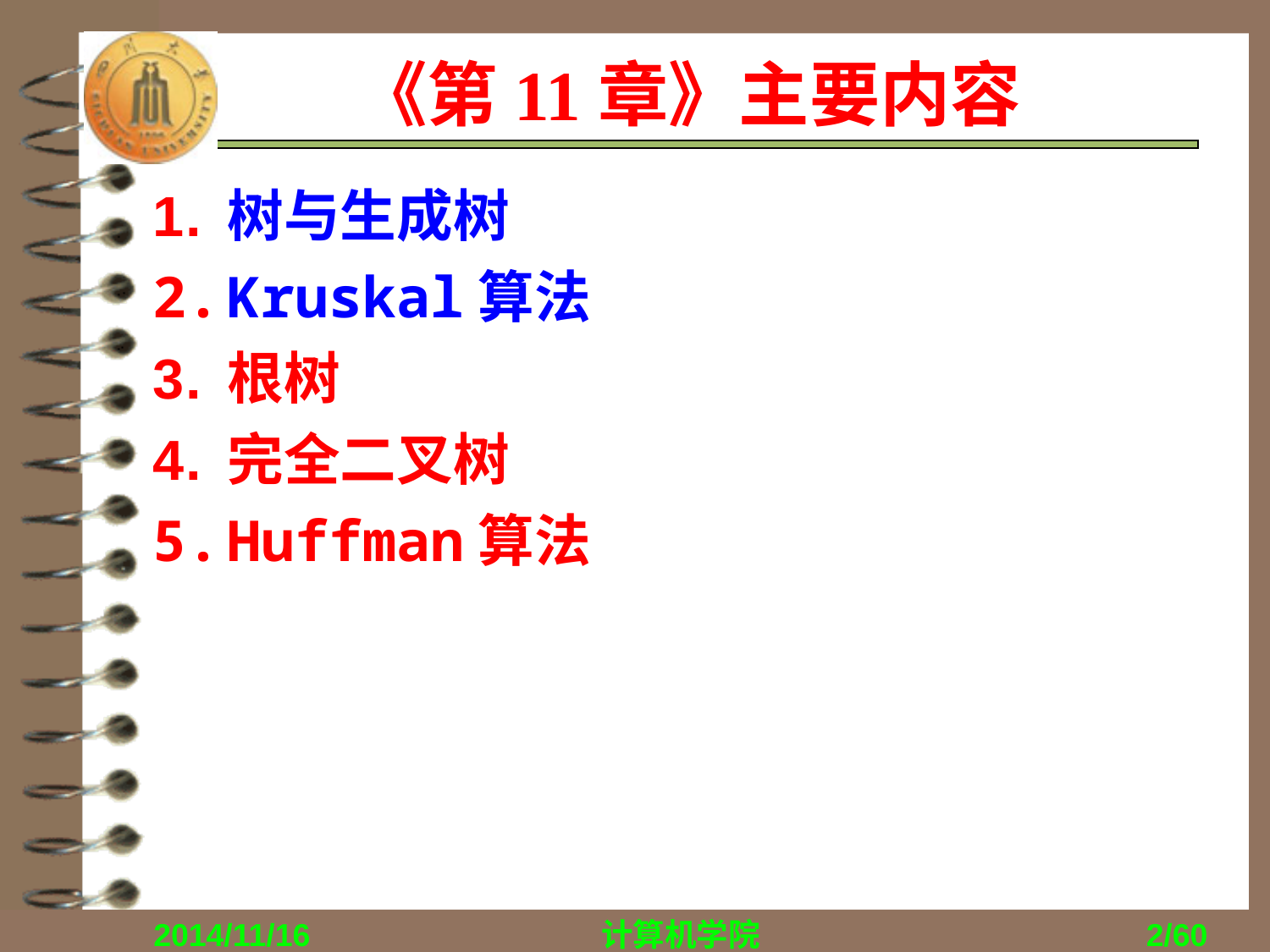

# 《第11章》主要内容
树与生成树
Kruskal算法
根树
完全二叉树
Huffman算法
2014/11/16
计算机学院
2/60